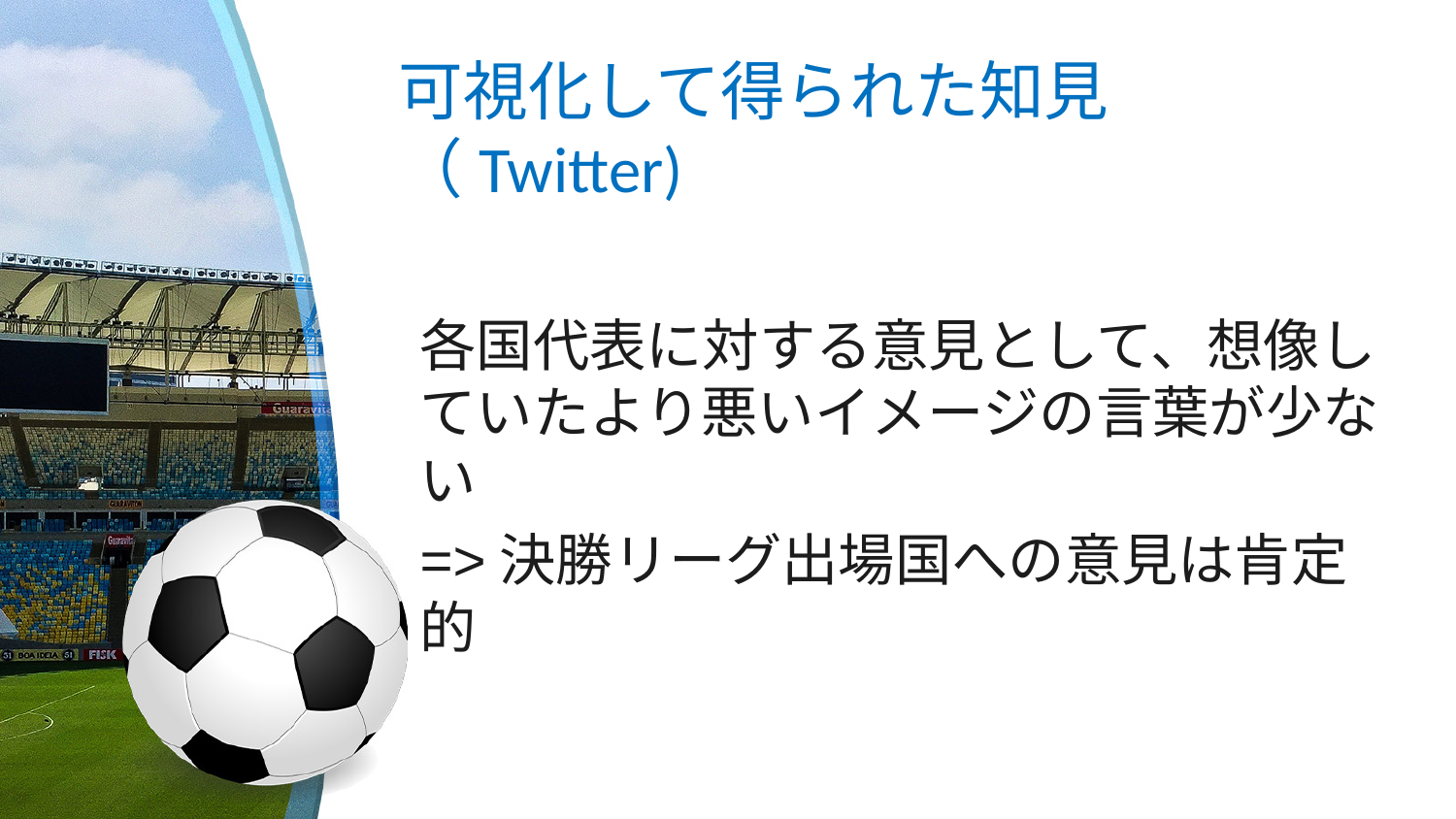

# 可視化して得られた知見（Twitter)
各国代表に対する意見として、想像していたより悪いイメージの言葉が少ない
=>決勝リーグ出場国への意見は肯定的